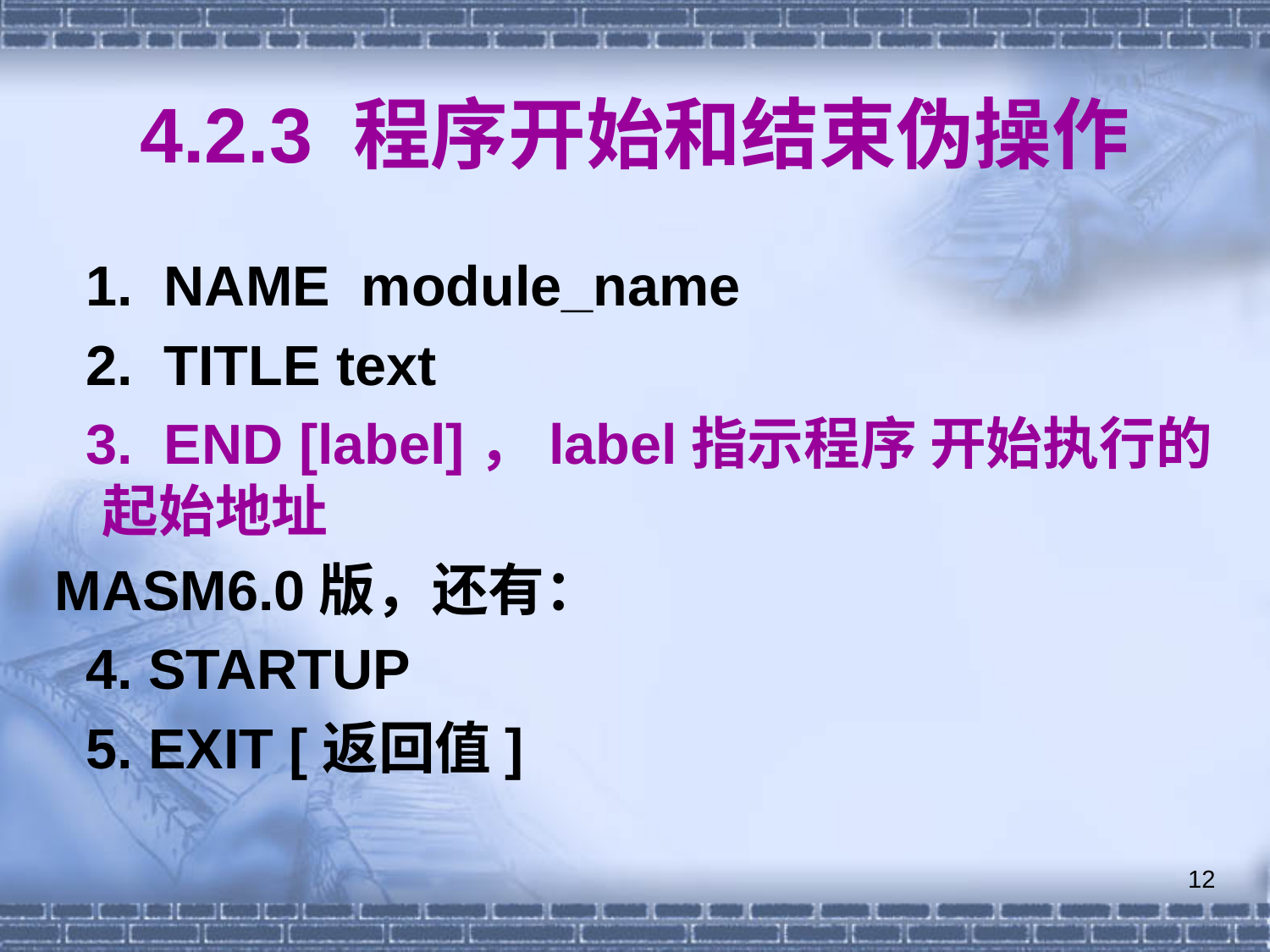

# 4.2.3 程序开始和结束伪操作
  1.  NAME  module_name
  2.  TITLE text
  3.  END [label]，label指示程序 开始执行的起始地址
MASM6.0版，还有：
  4. STARTUP
  5. EXIT [返回值]

12